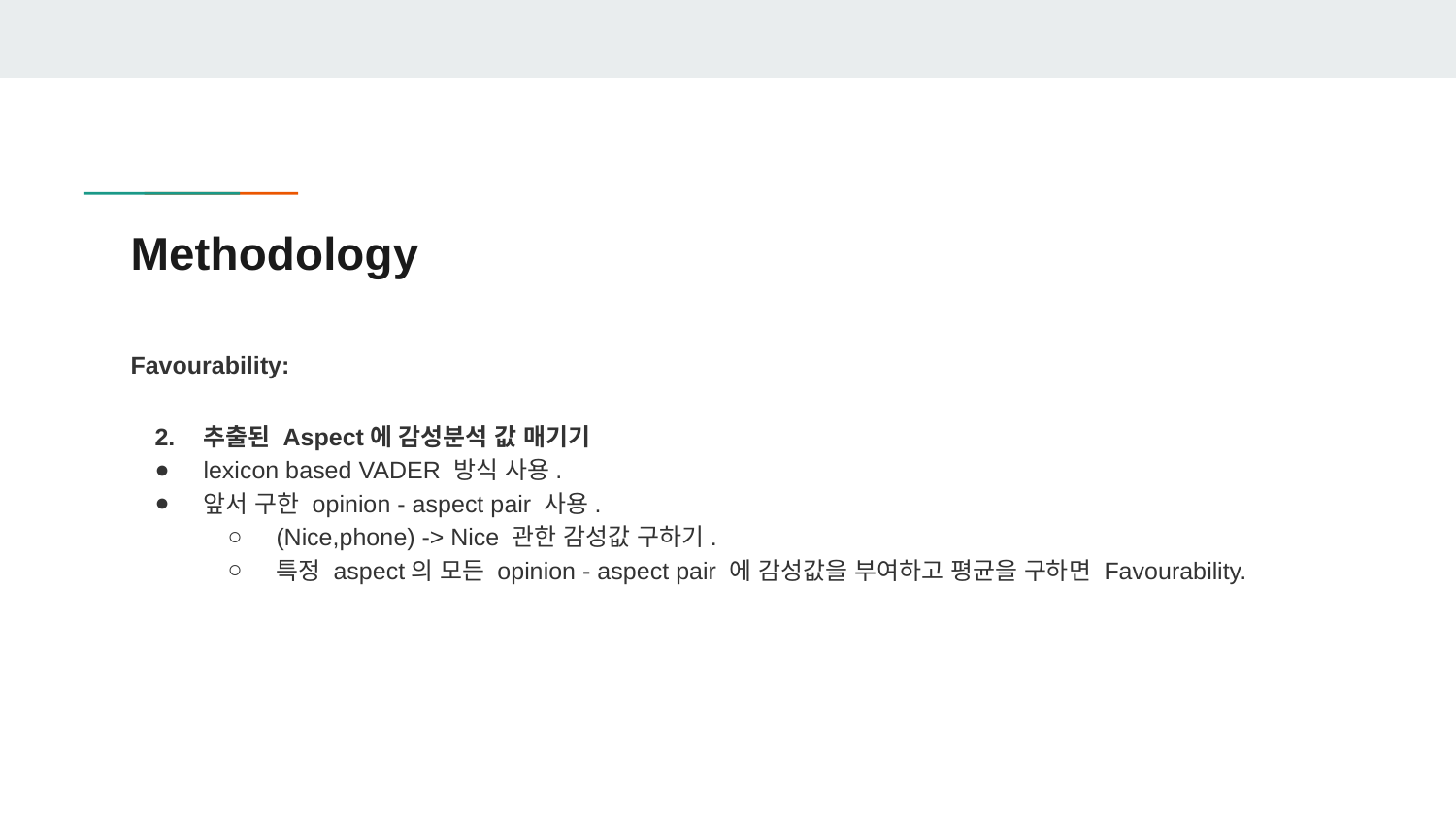

# Methodology

Favourability:
추출된 Aspect에 감성분석 값 매기기
lexicon based VADER 방식 사용.
앞서 구한 opinion - aspect pair 사용.
(Nice,phone) -> Nice 관한 감성값 구하기.
특정 aspect의 모든 opinion - aspect pair 에 감성값을 부여하고 평균을 구하면 Favourability.